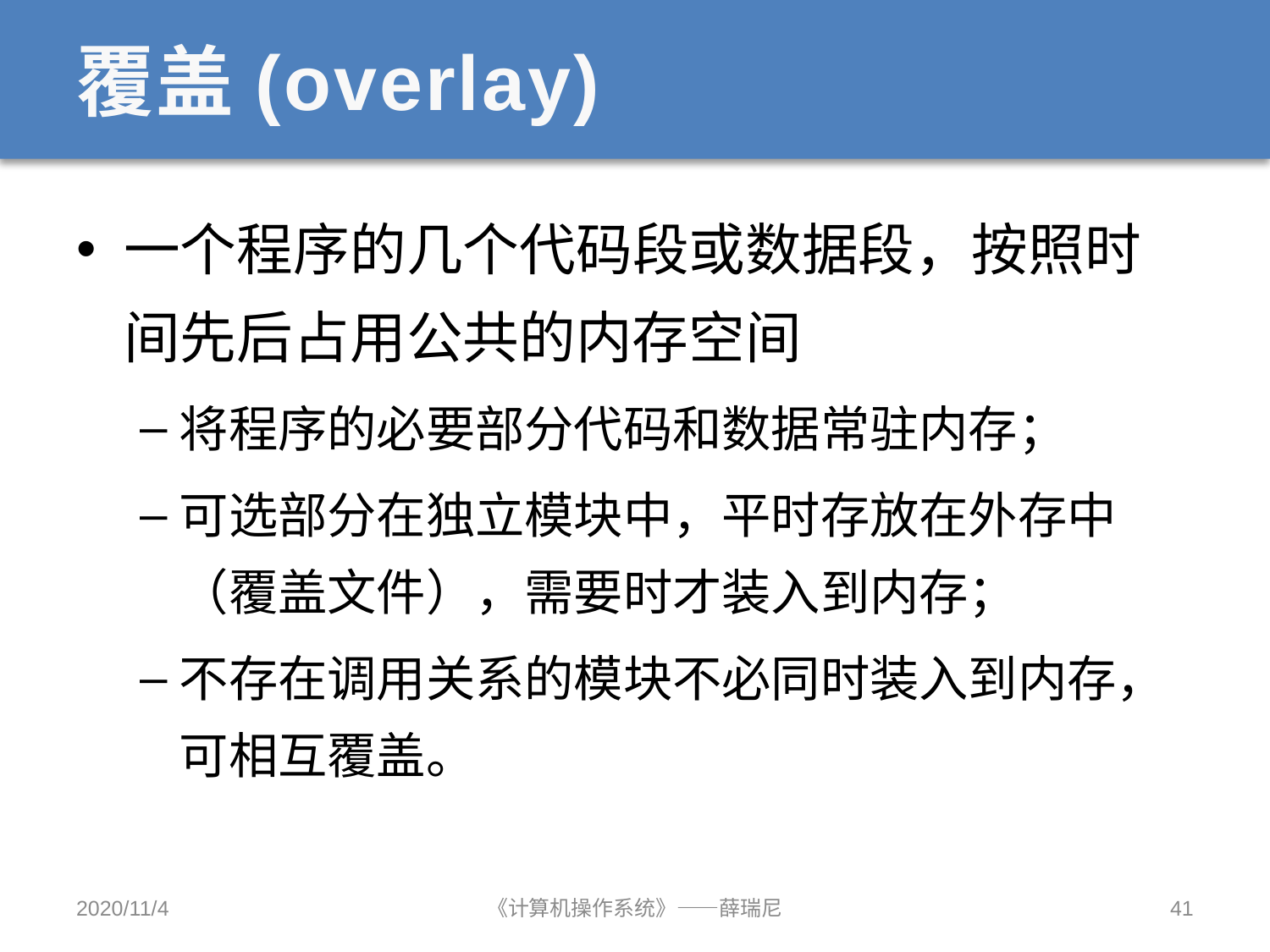

# 覆盖(overlay)
一个程序的几个代码段或数据段，按照时间先后占用公共的内存空间
将程序的必要部分代码和数据常驻内存；
可选部分在独立模块中，平时存放在外存中（覆盖文件），需要时才装入到内存；
不存在调用关系的模块不必同时装入到内存，可相互覆盖。

2020/11/4
《计算机操作系统》——薛瑞尼
41